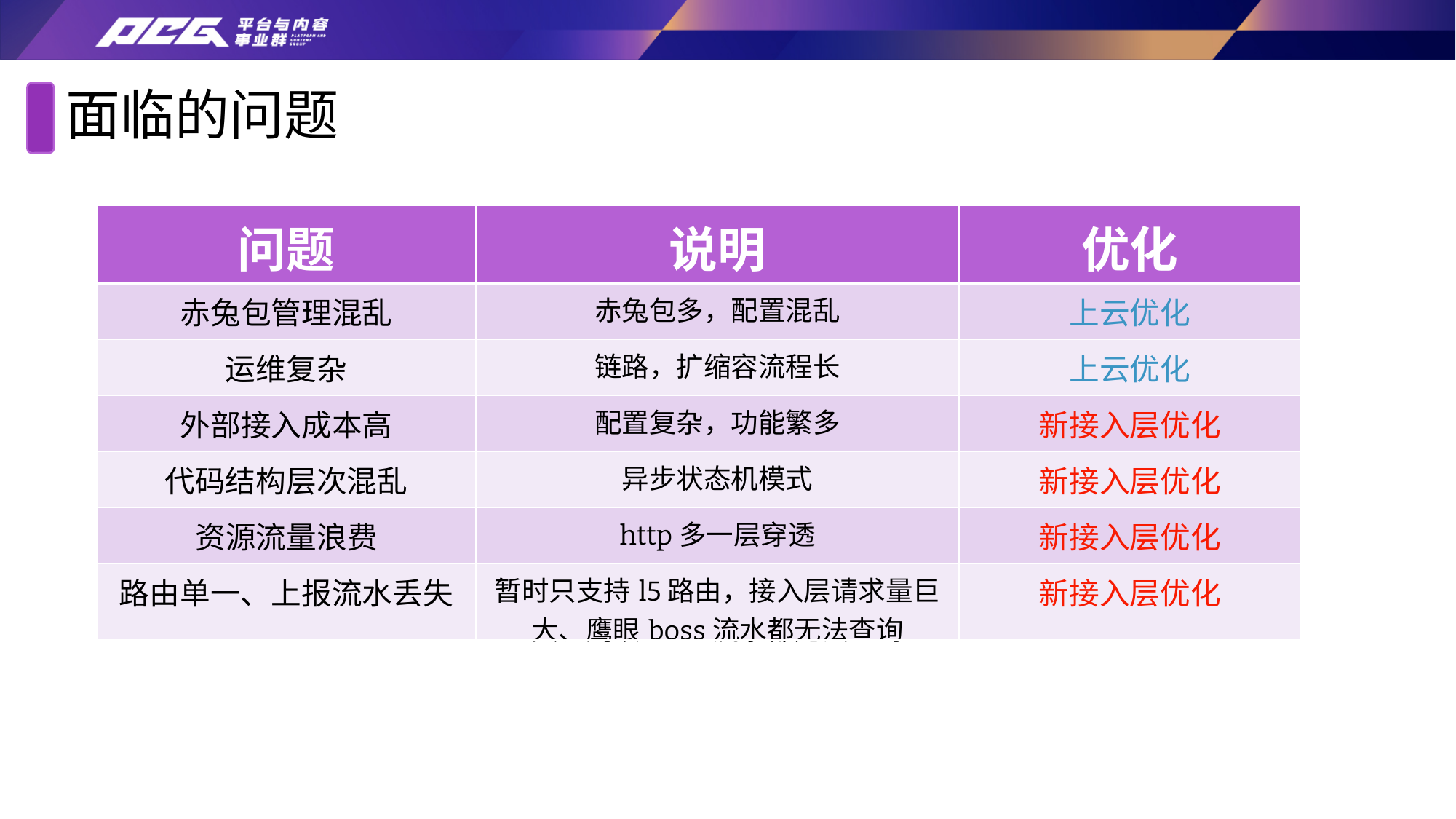

面临的问题

| 问题 | 说明 | 优化 |
| --- | --- | --- |
| 赤兔包管理混乱 | 赤兔包多，配置混乱 | 上云优化 |
| 运维复杂 | 链路，扩缩容流程长 | 上云优化 |
| 外部接入成本高 | 配置复杂，功能繁多 | 新接入层优化 |
| 代码结构层次混乱 | 异步状态机模式 | 新接入层优化 |
| 资源流量浪费 | http多一层穿透 | 新接入层优化 |
| 路由单一、上报流水丢失 | 暂时只支持l5路由，接入层请求量巨大、鹰眼boss流水都无法查询 | 新接入层优化 |